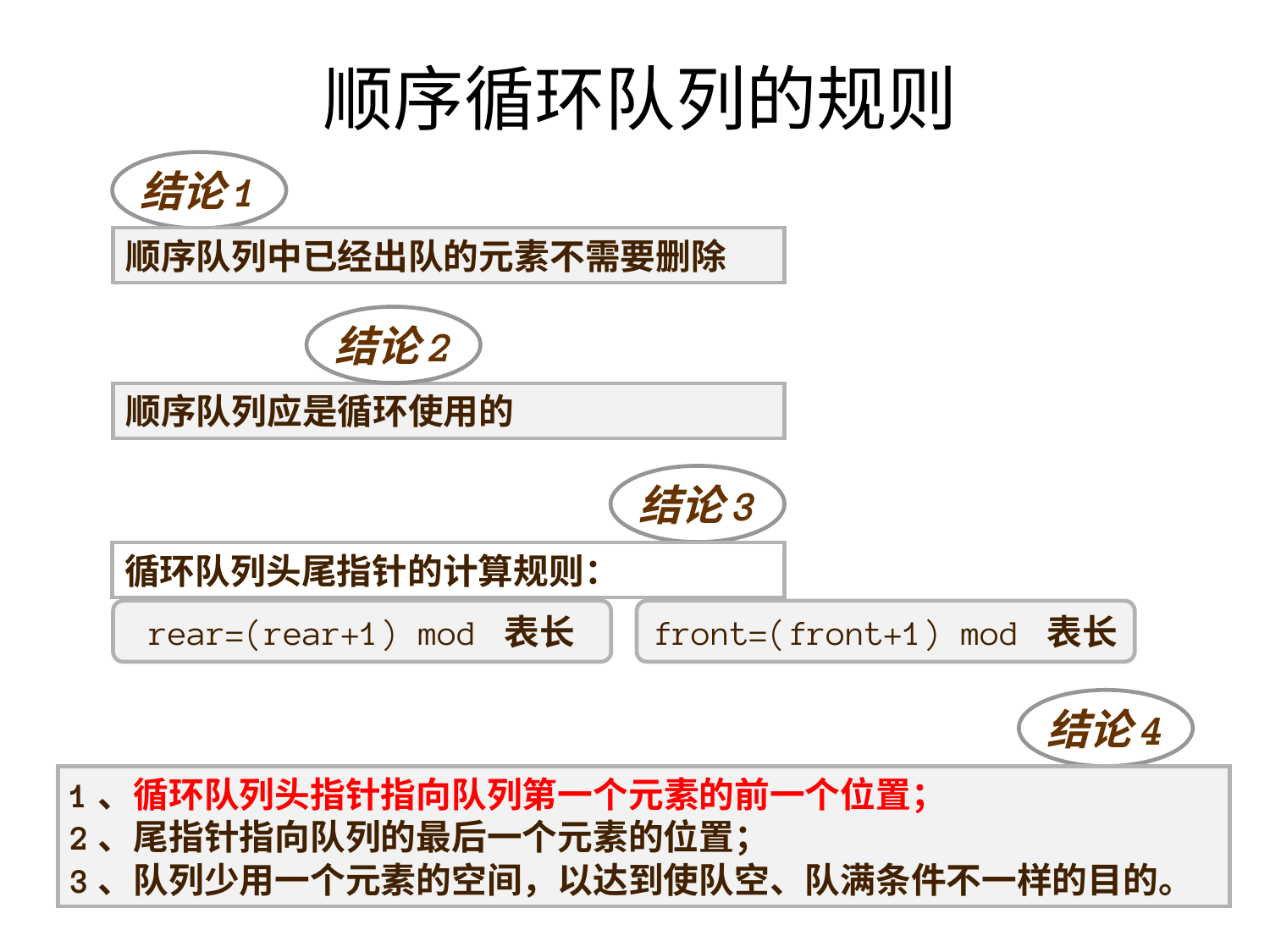

# 顺序循环队列的规则
结论1
顺序队列中已经出队的元素不需要删除
结论2
顺序队列应是循环使用的
结论3
循环队列头尾指针的计算规则：
rear=(rear+1) mod 表长
front=(front+1) mod 表长
结论4
1、循环队列头指针指向队列第一个元素的前一个位置；
2、尾指针指向队列的最后一个元素的位置；
3、队列少用一个元素的空间，以达到使队空、队满条件不一样的目的。
113